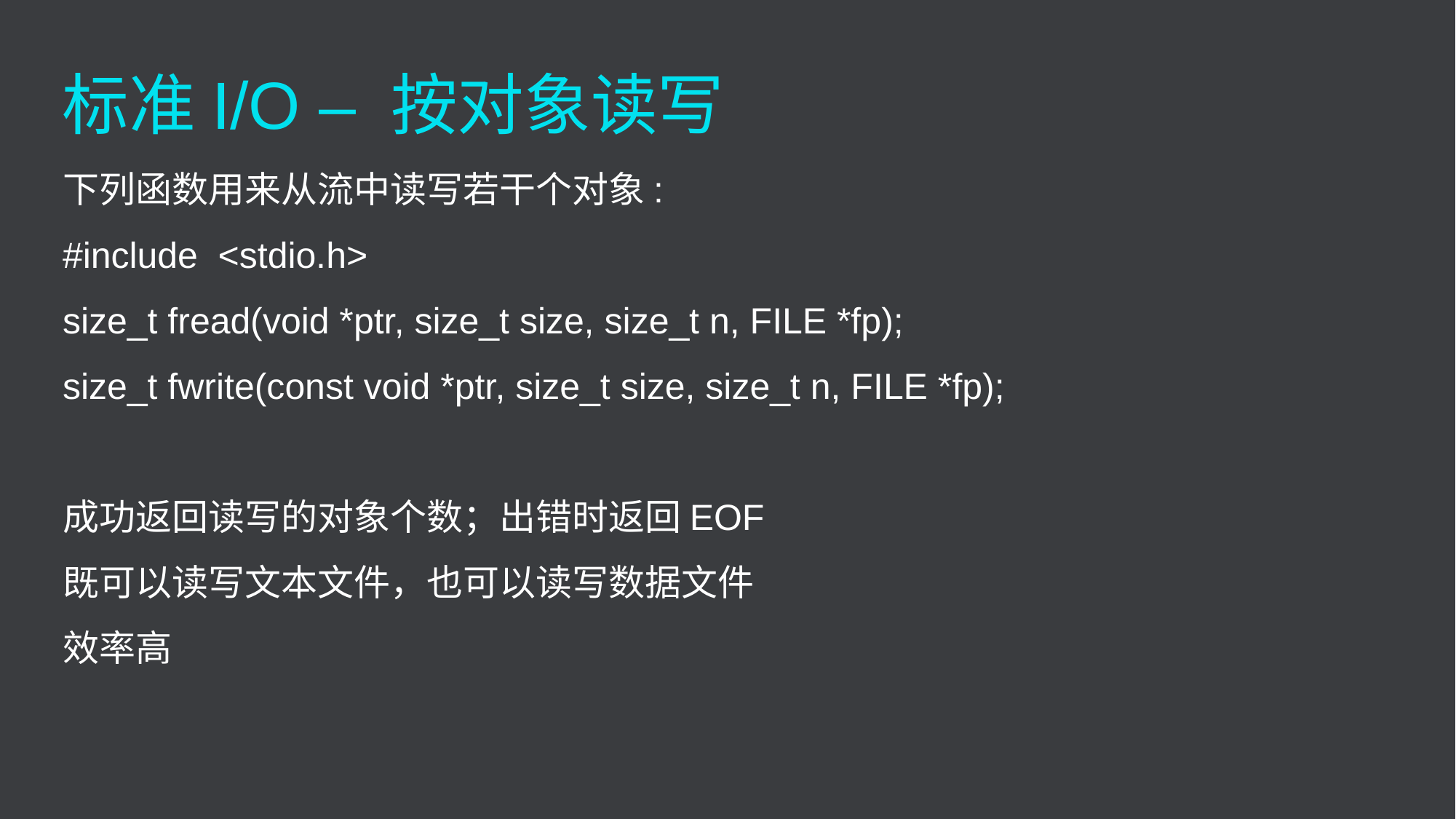

标准I/O – 按对象读写

下列函数用来从流中读写若干个对象:
#include  <stdio.h>
size_t fread(void *ptr, size_t size, size_t n, FILE *fp);
size_t fwrite(const void *ptr, size_t size, size_t n, FILE *fp);

成功返回读写的对象个数；出错时返回EOF
既可以读写文本文件，也可以读写数据文件
效率高